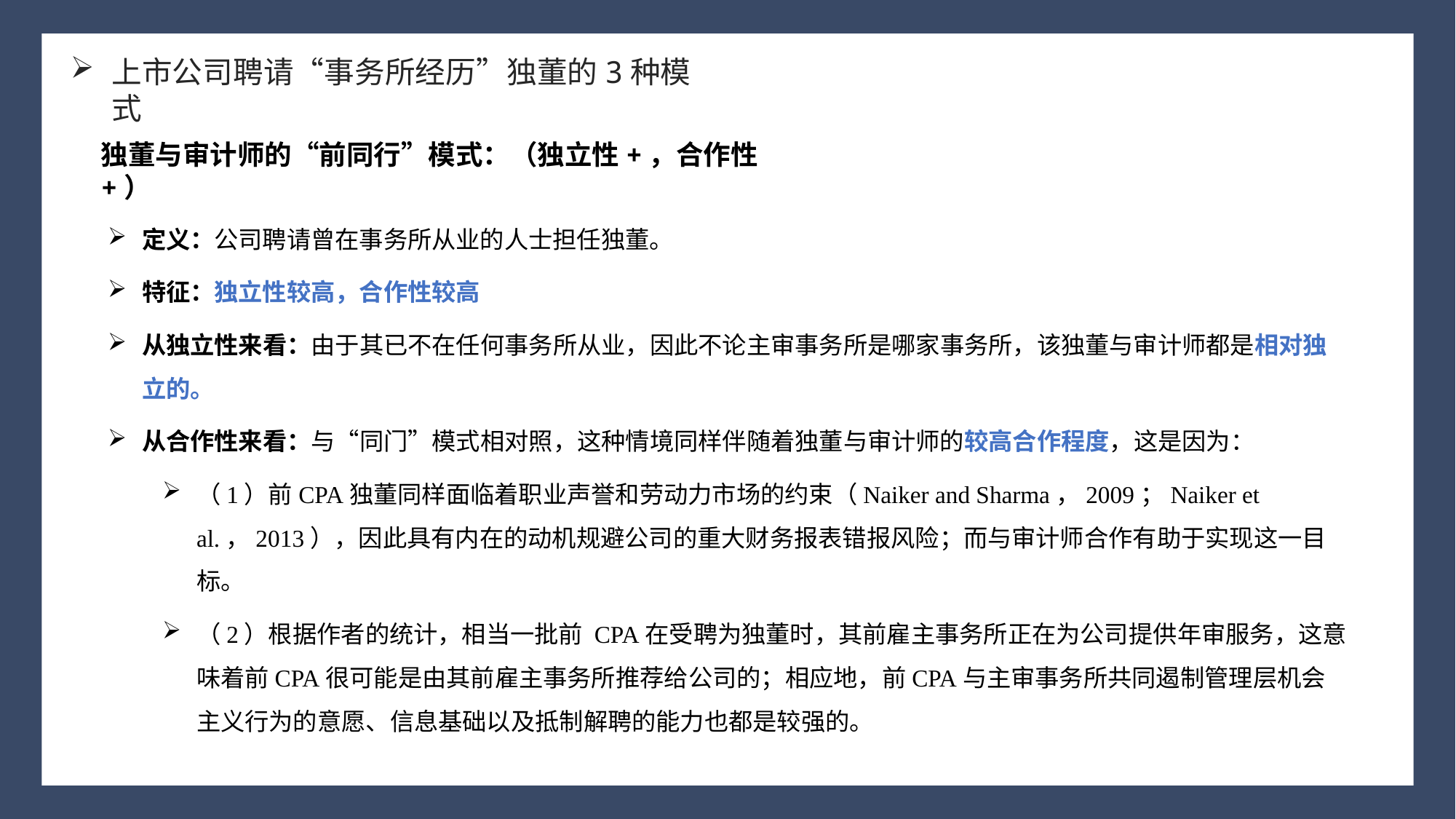

上市公司聘请“事务所经历”独董的3种模式
独董与审计师的“前同行”模式：（独立性+，合作性+）
定义：公司聘请曾在事务所从业的人士担任独董。
特征：独立性较高，合作性较高
从独立性来看：由于其已不在任何事务所从业，因此不论主审事务所是哪家事务所，该独董与审计师都是相对独立的。
从合作性来看：与“同门”模式相对照，这种情境同样伴随着独董与审计师的较高合作程度，这是因为：
（1）前CPA独董同样面临着职业声誉和劳动力市场的约束（Naiker and Sharma，2009；Naiker et al.，2013），因此具有内在的动机规避公司的重大财务报表错报风险；而与审计师合作有助于实现这一目标。
（2）根据作者的统计，相当一批前 CPA在受聘为独董时，其前雇主事务所正在为公司提供年审服务，这意味着前CPA很可能是由其前雇主事务所推荐给公司的；相应地，前CPA与主审事务所共同遏制管理层机会主义行为的意愿、信息基础以及抵制解聘的能力也都是较强的。